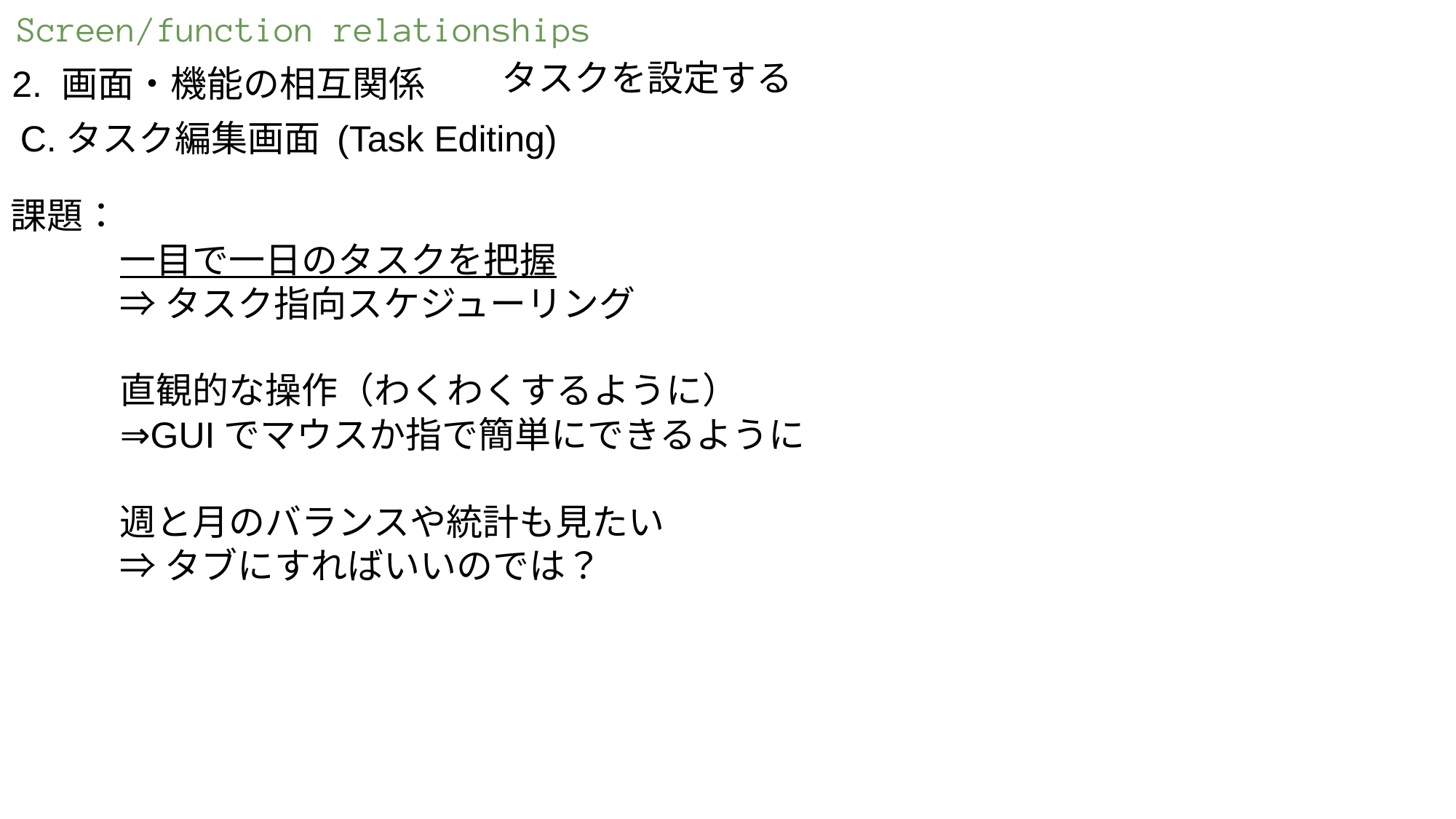

Screen/function relationships
2. 画面・機能の相互関係
タスクを設定する
C.タスク編集画面 (Task Editing)
課題：
	一目で一日のタスクを把握
	⇒タスク指向スケジューリング

	直観的な操作（わくわくするように）
	⇒GUIでマウスか指で簡単にできるように

	週と月のバランスや統計も見たい
	⇒タブにすればいいのでは？